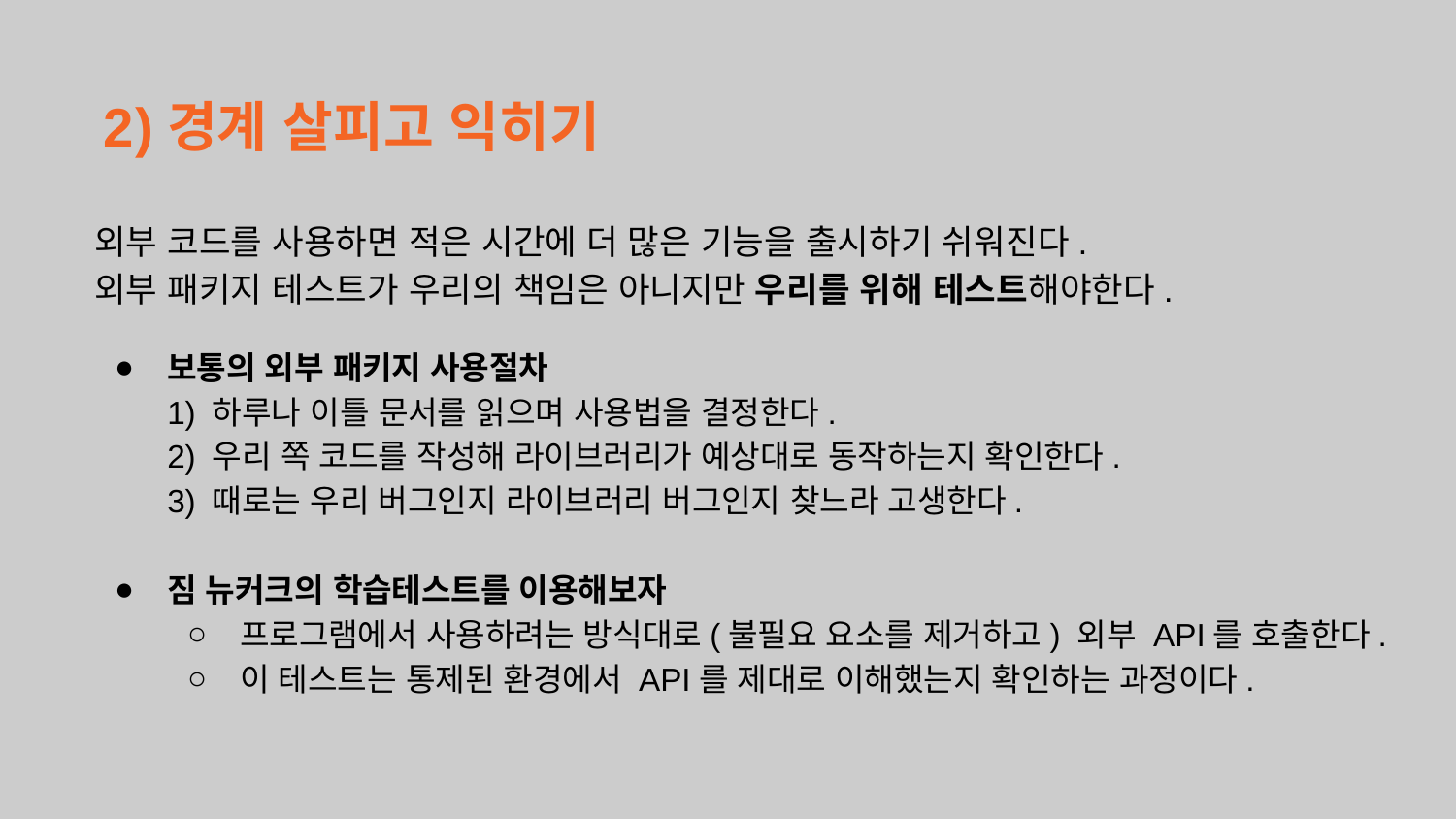

경계 살피고 익히기
외부 코드를 사용하면 적은 시간에 더 많은 기능을 출시하기 쉬워진다.
외부 패키지 테스트가 우리의 책임은 아니지만 우리를 위해 테스트해야한다.
보통의 외부 패키지 사용절차
1) 하루나 이틀 문서를 읽으며 사용법을 결정한다.
2) 우리 쪽 코드를 작성해 라이브러리가 예상대로 동작하는지 확인한다.
3) 때로는 우리 버그인지 라이브러리 버그인지 찾느라 고생한다.
짐 뉴커크의 학습테스트를 이용해보자
프로그램에서 사용하려는 방식대로(불필요 요소를 제거하고) 외부 API를 호출한다.
이 테스트는 통제된 환경에서 API를 제대로 이해했는지 확인하는 과정이다.